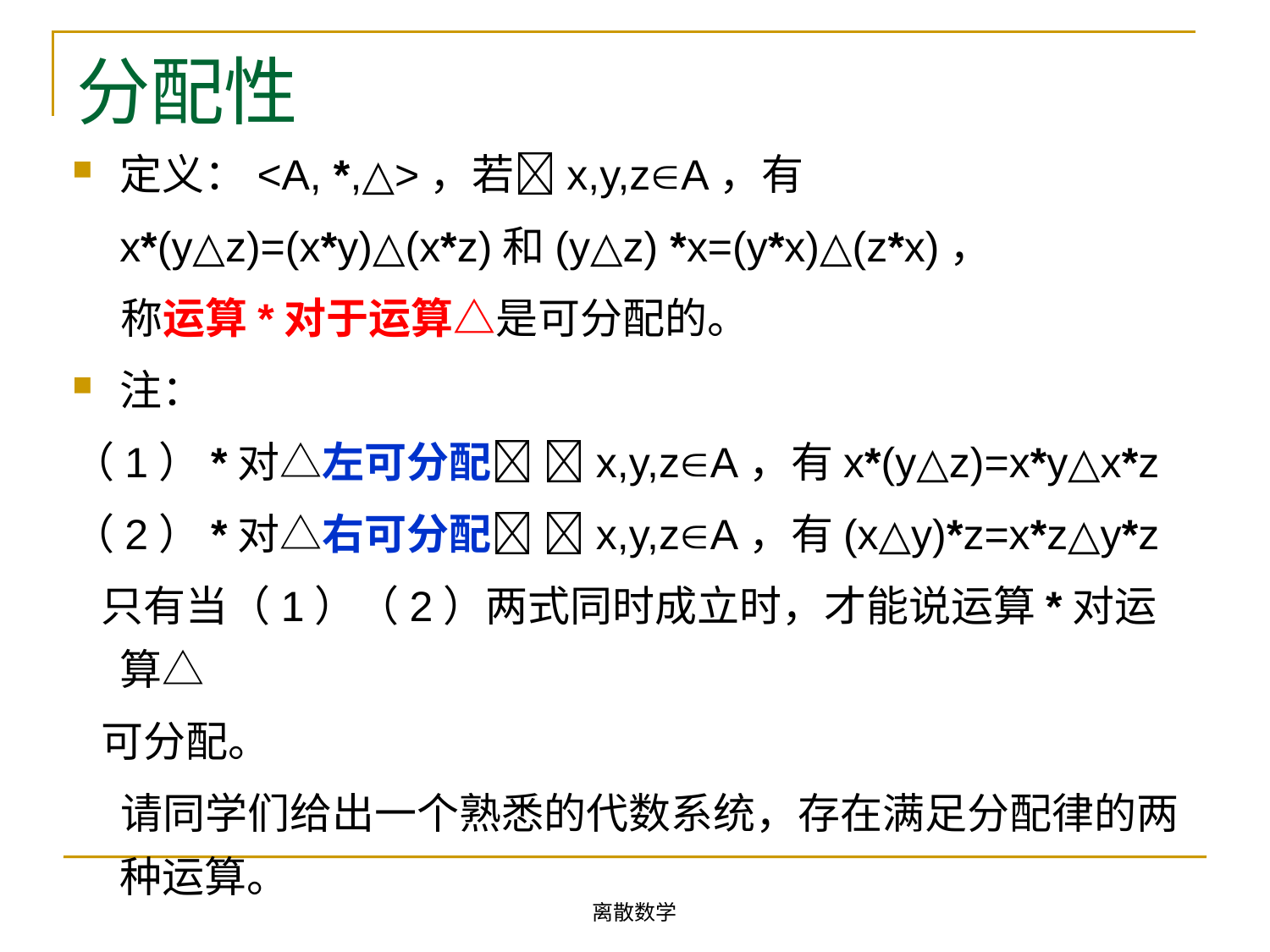

# 分配性
定义：<A, *,△>，若∀x,y,z∈A，有
    x*(y△z)=(x*y)△(x*z)和(y△z) *x=(y*x)△(z*x)，
    称运算*对于运算△是可分配的。
注：
（1）*对△左可分配⇔ ∀x,y,z∈A，有x*(y△z)=x*y△x*z
（2）*对△右可分配⇔ ∀x,y,z∈A，有(x△y)*z=x*z△y*z
  只有当（1）（2）两式同时成立时，才能说运算*对运算△
  可分配。
    请同学们给出一个熟悉的代数系统，存在满足分配律的两种运算。

21
离散数学